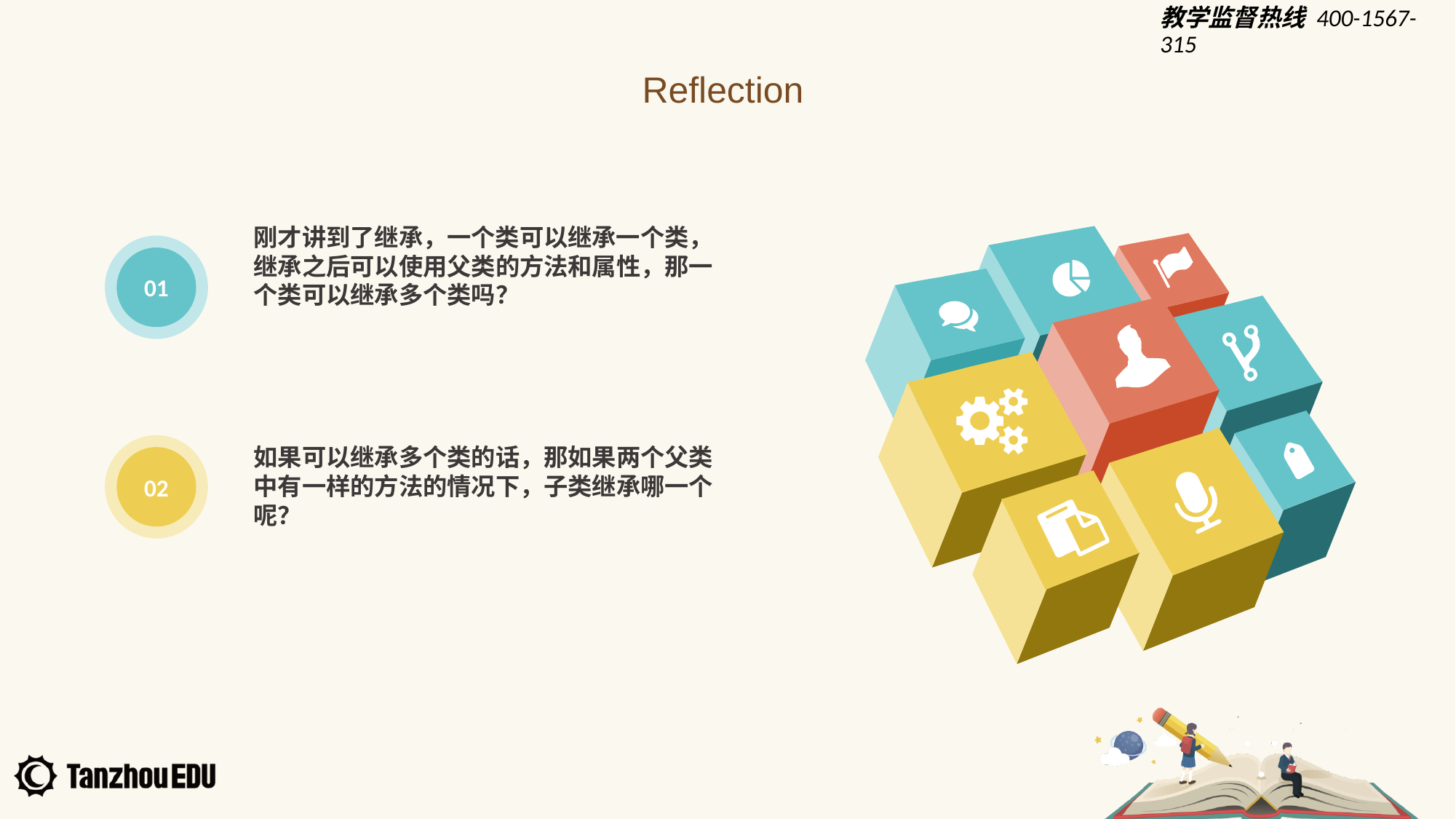

Reflection
刚才讲到了继承，一个类可以继承一个类，继承之后可以使用父类的方法和属性，那一个类可以继承多个类吗？

01

02
如果可以继承多个类的话，那如果两个父类中有一样的方法的情况下，子类继承哪一个呢？